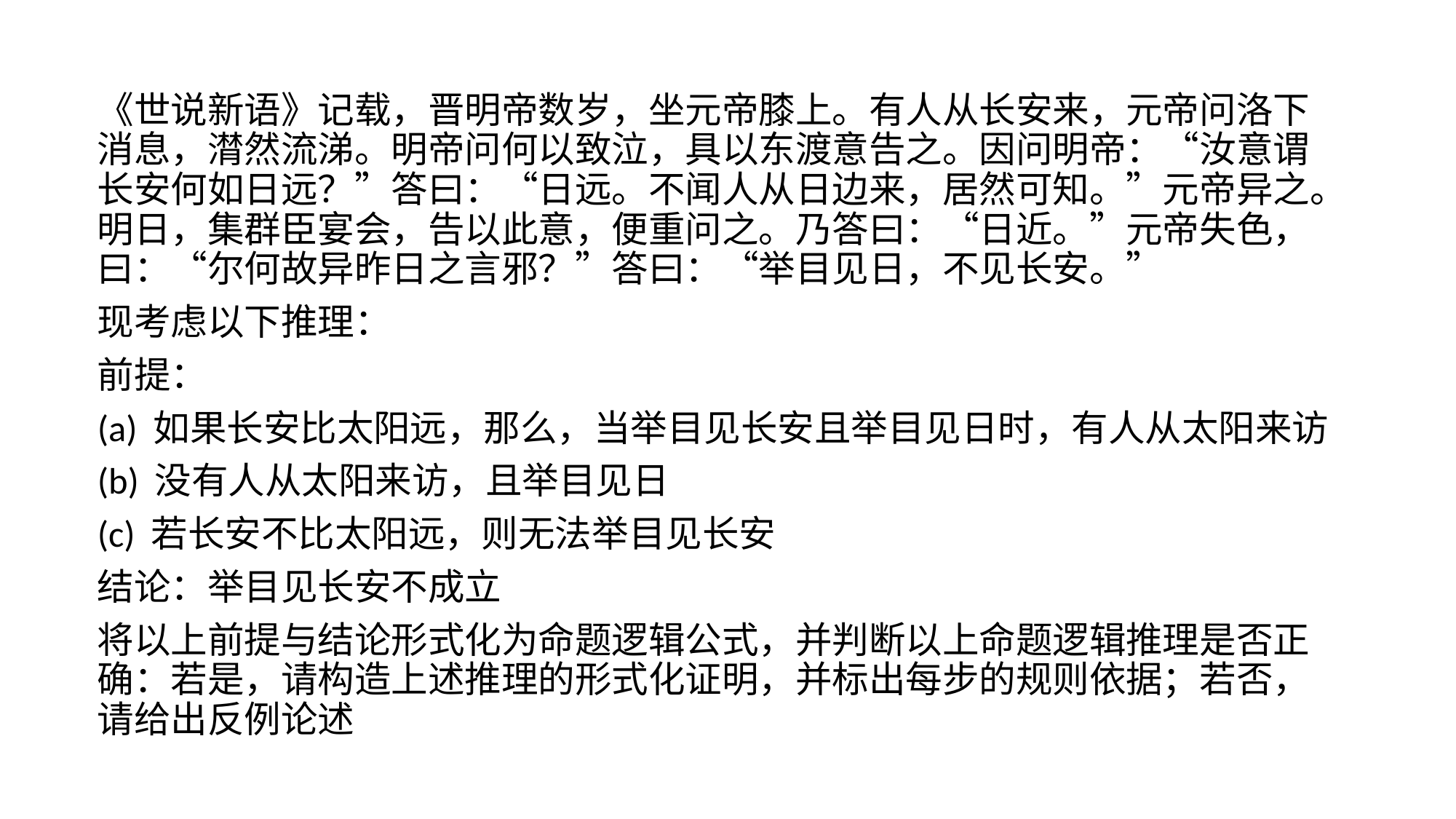

《世说新语》记载，晋明帝数岁，坐元帝膝上。有人从长安来，元帝问洛下消息，潸然流涕。明帝问何以致泣，具以东渡意告之。因问明帝：“汝意谓长安何如日远？”答曰：“日远。不闻人从日边来，居然可知。”元帝异之。明日，集群臣宴会，告以此意，便重问之。乃答曰：“日近。”元帝失色，曰：“尔何故异昨日之言邪？”答曰：“举目见日，不见长安。”
现考虑以下推理：
前提：
(a) 如果长安比太阳远，那么，当举目见长安且举目见日时，有人从太阳来访
(b) 没有人从太阳来访，且举目见日
(c) 若长安不比太阳远，则无法举目见长安
结论：举目见长安不成立
将以上前提与结论形式化为命题逻辑公式，并判断以上命题逻辑推理是否正确：若是，请构造上述推理的形式化证明，并标出每步的规则依据；若否，请给出反例论述